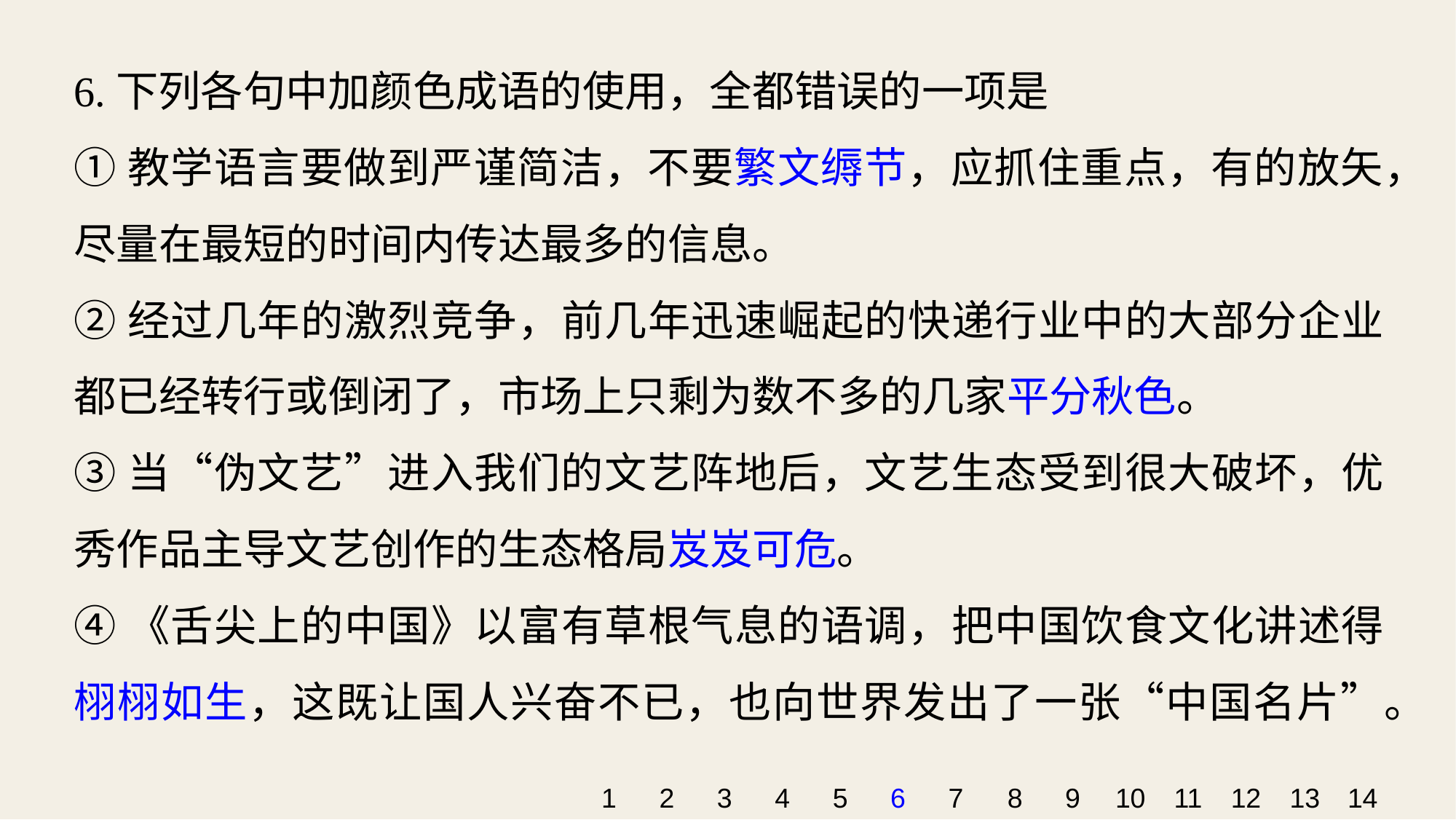

6.下列各句中加颜色成语的使用，全都错误的一项是
①教学语言要做到严谨简洁，不要繁文缛节，应抓住重点，有的放矢，尽量在最短的时间内传达最多的信息。
②经过几年的激烈竞争，前几年迅速崛起的快递行业中的大部分企业都已经转行或倒闭了，市场上只剩为数不多的几家平分秋色。
③当“伪文艺”进入我们的文艺阵地后，文艺生态受到很大破坏，优秀作品主导文艺创作的生态格局岌岌可危。
④《舌尖上的中国》以富有草根气息的语调，把中国饮食文化讲述得栩栩如生，这既让国人兴奋不已，也向世界发出了一张“中国名片”。
1
2
3
4
5
6
7
8
9
10
11
12
13
14